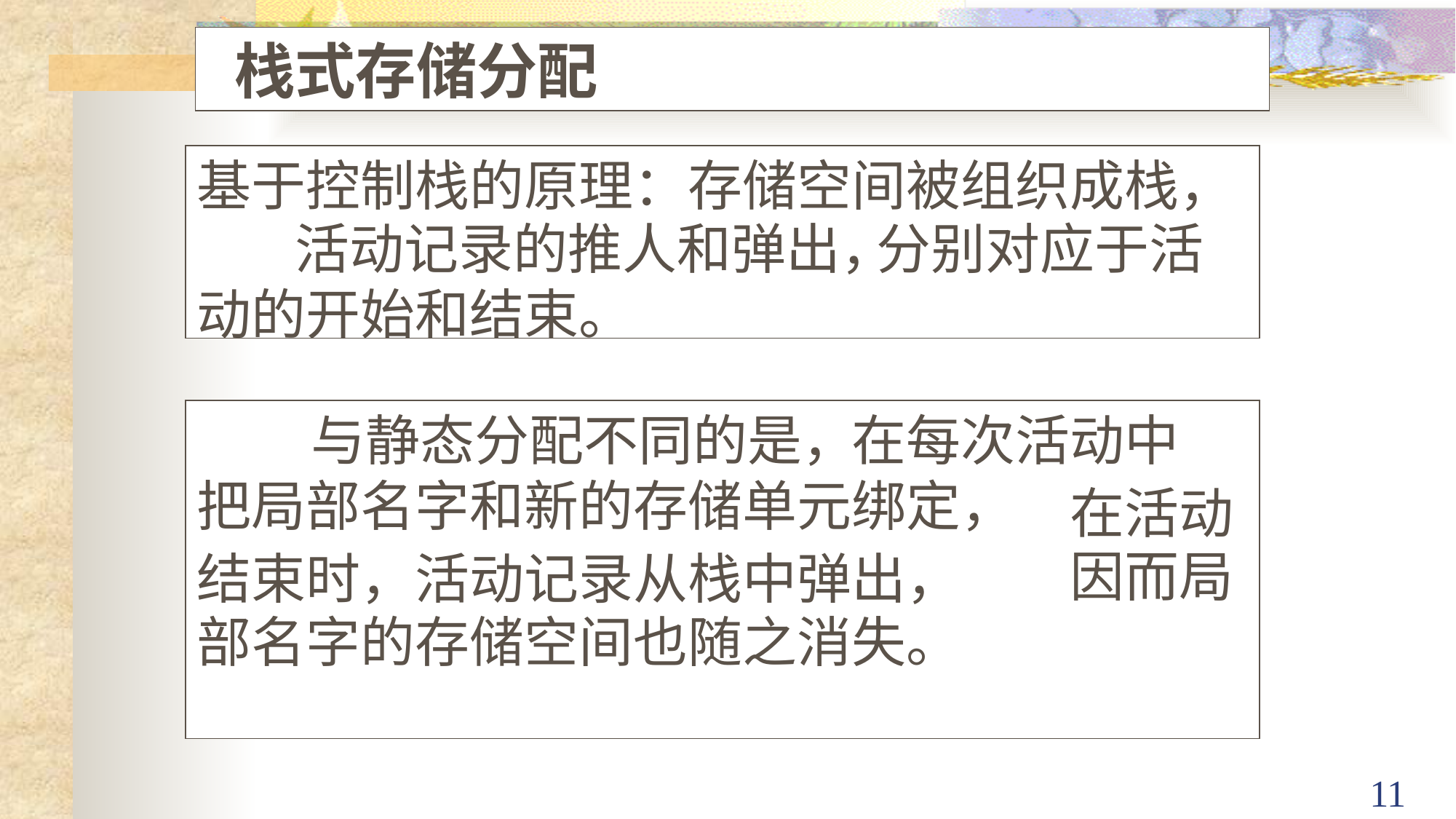

栈式存储分配
基于控制栈的原理：

　　　　　　　　　存储空间被组织成栈，
活动记录的推人和弹出，
　　　　　　　　　　　　　　分别对应于活动的开始和结束。
     　与静态分配不同的是，

　　　　　　　　　　　　在每次活动中把局部名字和新的存储单元绑定，

　　　　　　　　　　　　　　　　在活动结束时，活动记录从栈中弹出，
　　　　　　　　　　　　　　　　因而局部名字的存储空间也随之消失。
11